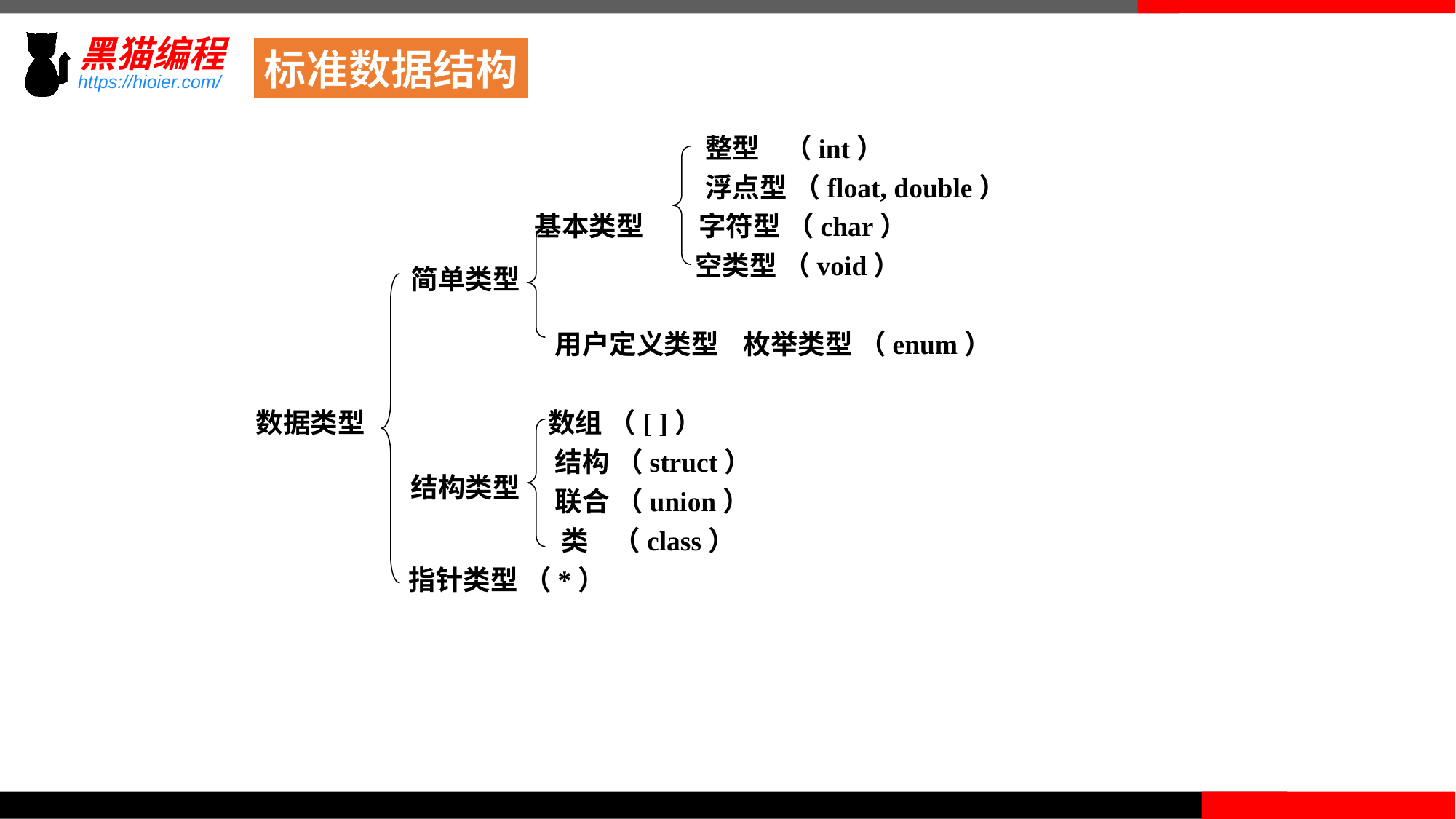

标准数据结构
				 整型    （int）
 				 浮点型 （float, double）
                                            基本类型	 字符型 （char）
	      		                 空类型 （void）

		            用户定义类型    枚举类型 （enum）

数据类型	            数组 （[ ]）
		            结构 （struct）
	      	            联合 （union）
		             类    （class）
	      指针类型 （*）

简单类型

结构类型